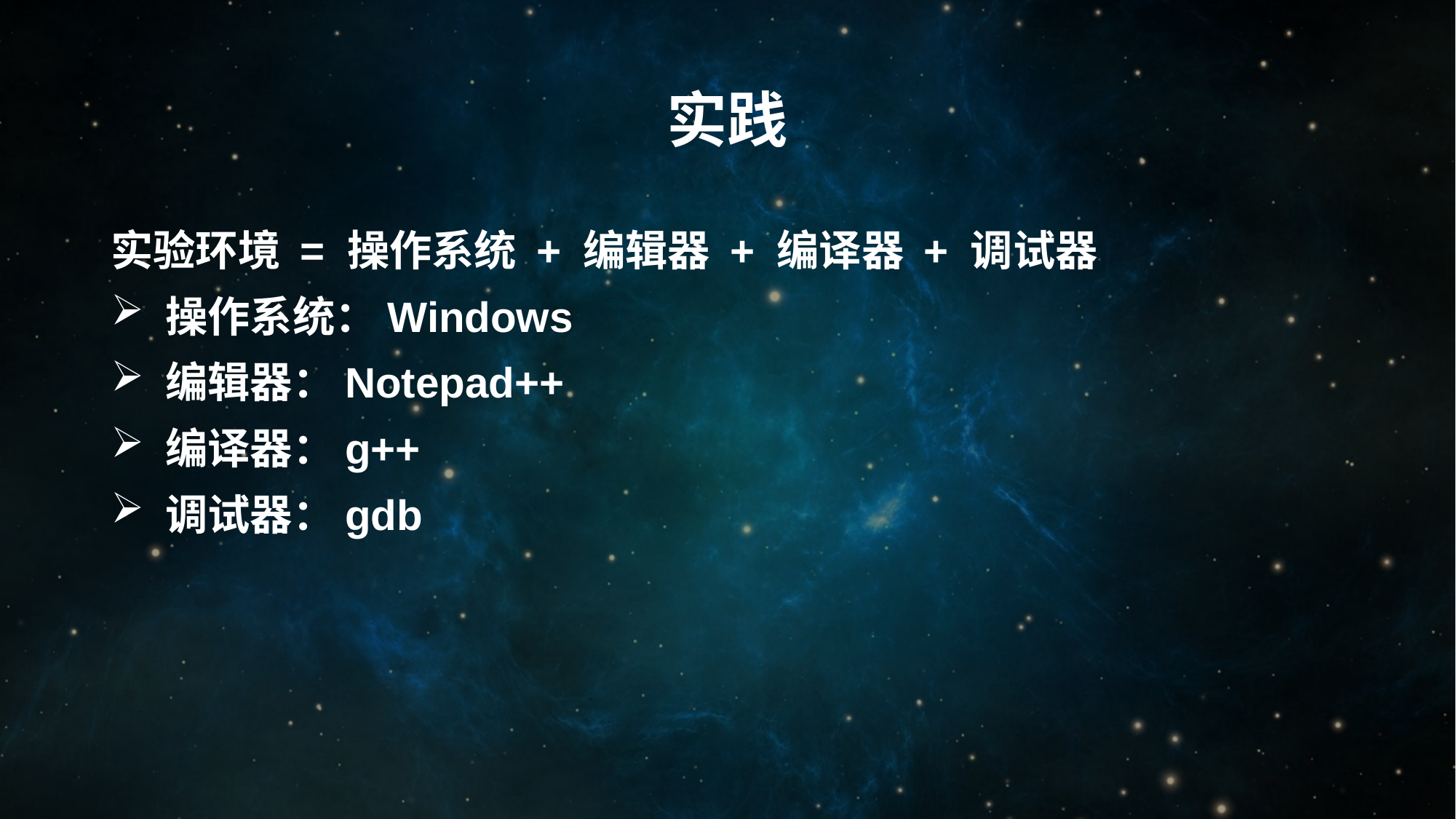

# 实践
实验环境 = 操作系统 + 编辑器 + 编译器 + 调试器
操作系统：Windows
编辑器：Notepad++
编译器：g++
调试器：gdb